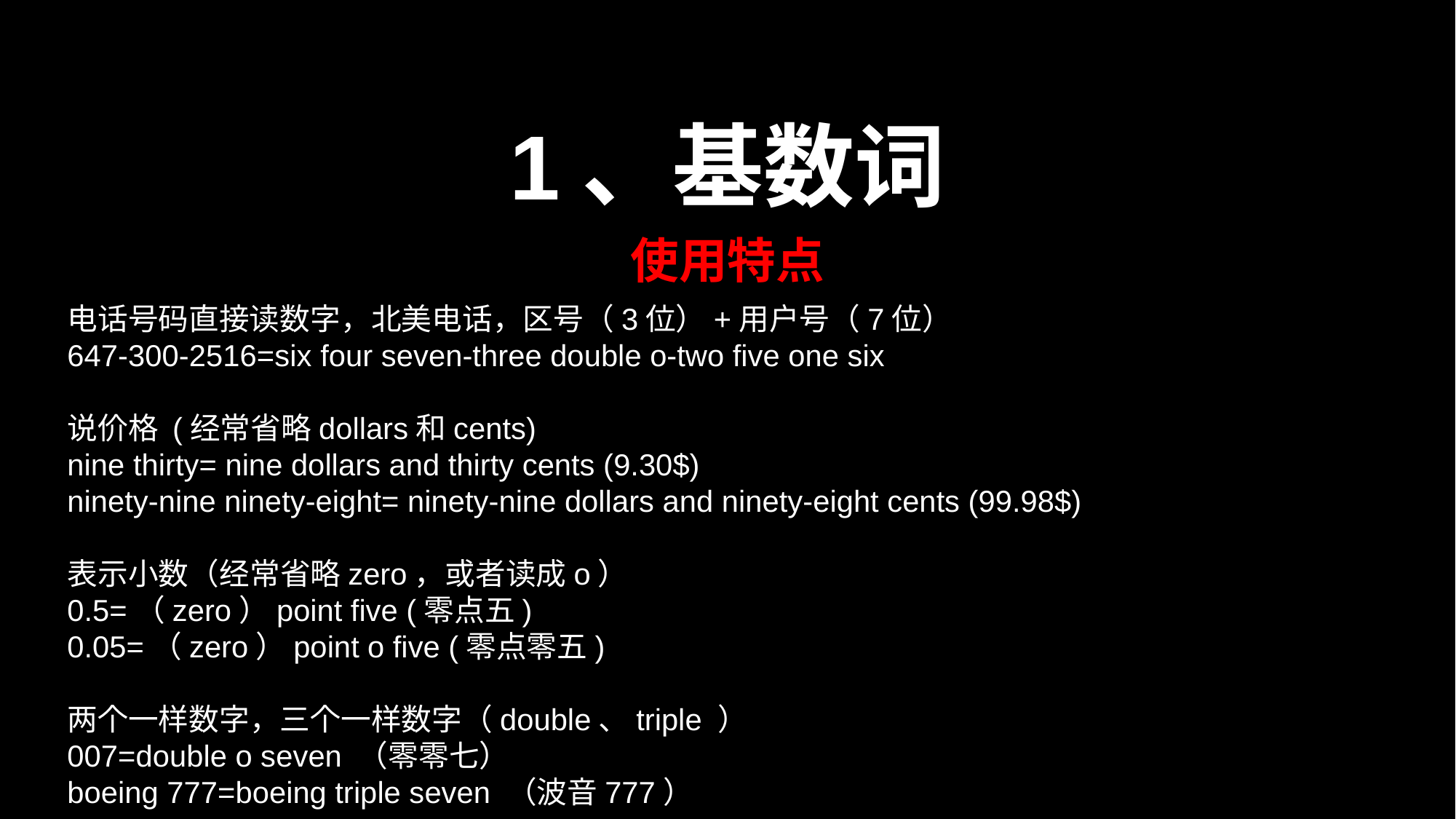

1、基数词
使用特点
电话号码直接读数字，北美电话，区号（3位）+用户号（7位）
647-300-2516=six four seven-three double o-two five one six

说价格 (经常省略dollars和cents)
nine thirty= nine dollars and thirty cents (9.30$)
ninety-nine ninety-eight= ninety-nine dollars and ninety-eight cents (99.98$)

表示小数（经常省略zero，或者读成o）
0.5=（zero）point five (零点五)
0.05=（zero）point o five (零点零五)

两个一样数字，三个一样数字（double、triple ）
007=double o seven （零零七）
boeing 777=boeing triple seven （波音777）